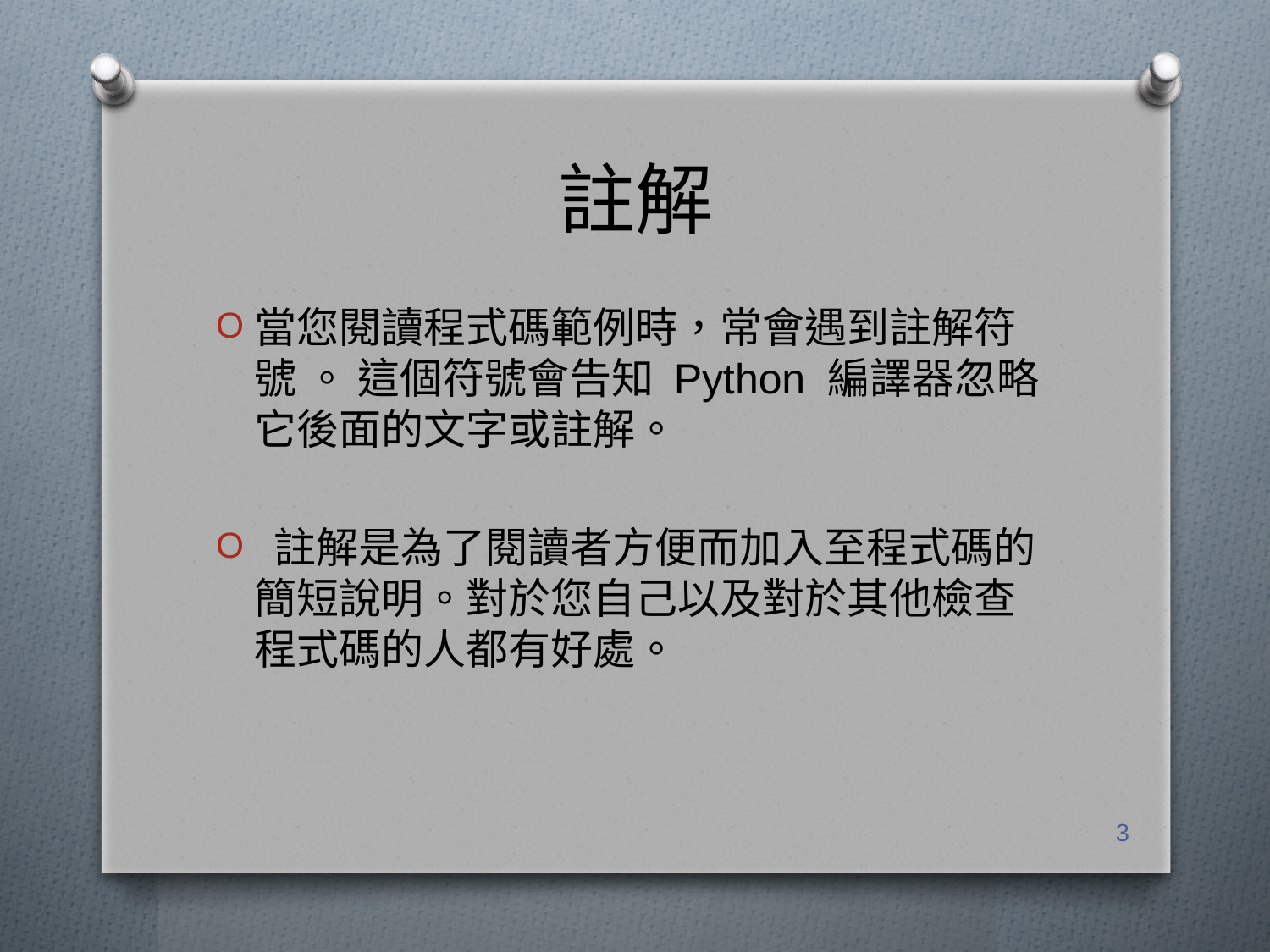

# 註解
當您閱讀程式碼範例時，常會遇到註解符號 。 這個符號會告知 Python 編譯器忽略它後面的文字或註解。

 註解是為了閱讀者方便而加入至程式碼的簡短說明。對於您自己以及對於其他檢查程式碼的人都有好處。
3